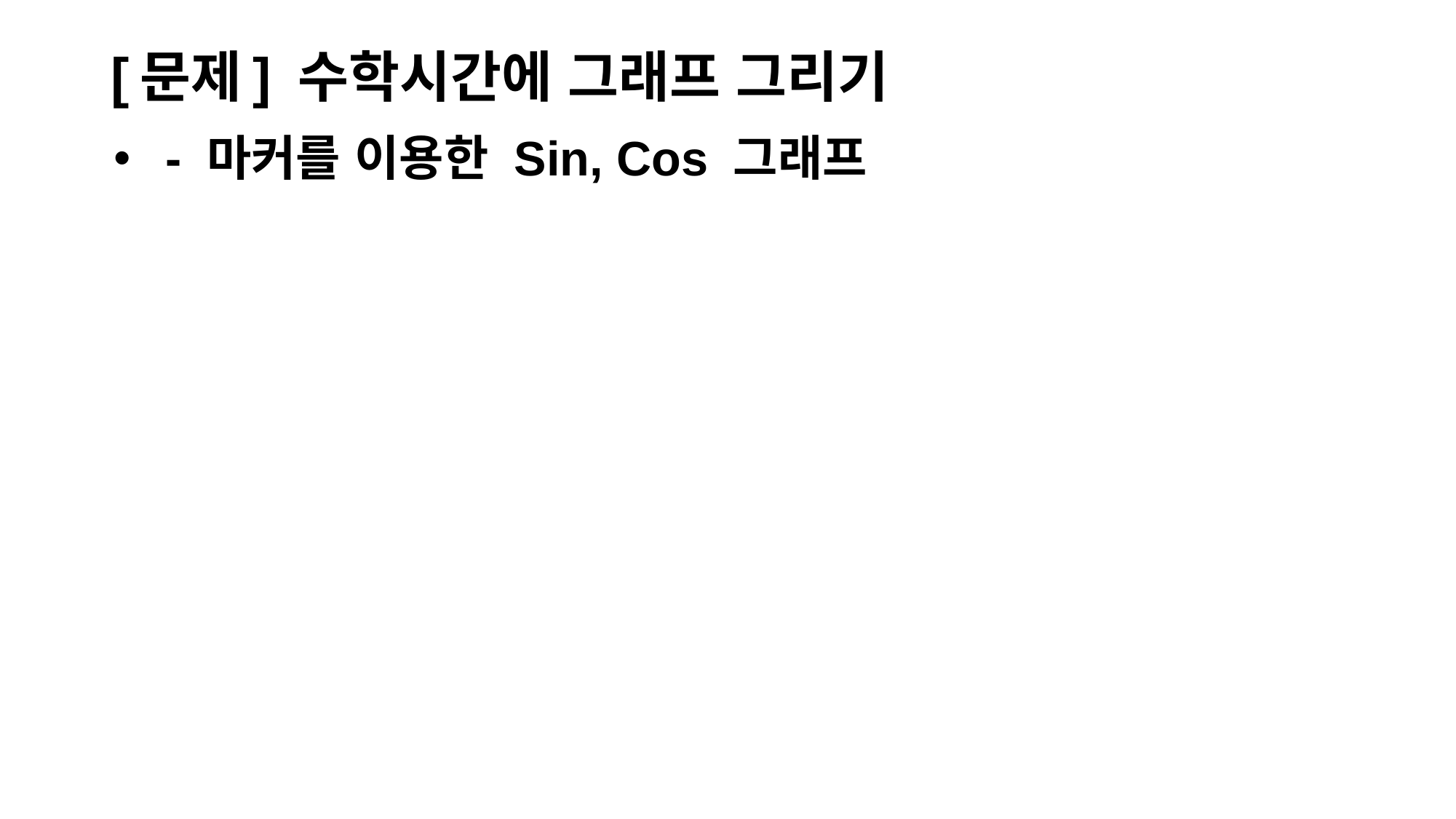

# [문제] 수학시간에 그래프 그리기
- 마커를 이용한 Sin, Cos 그래프